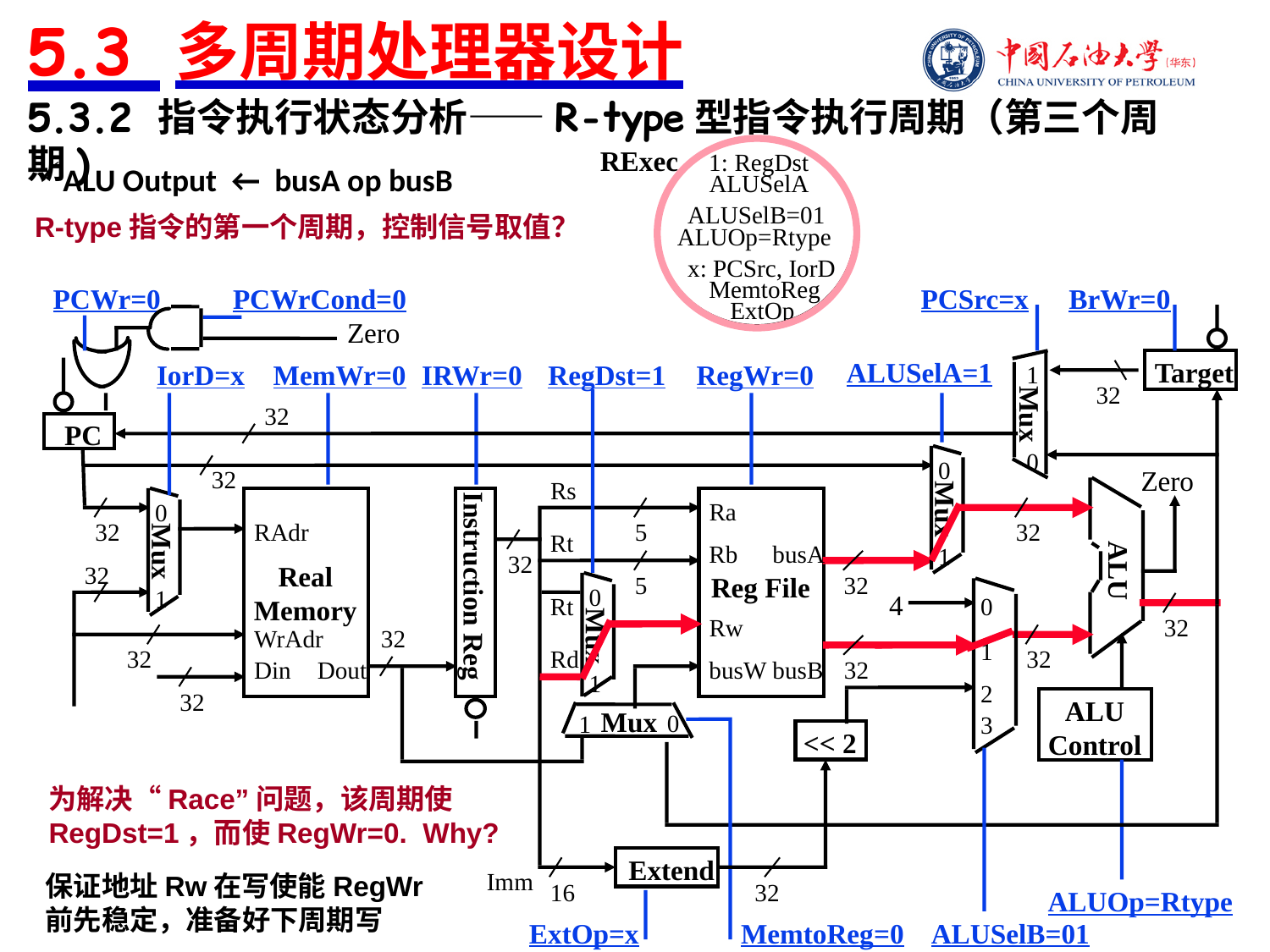

# 5.3 多周期处理器设计
5.3.2 指令执行状态分析——R-type型指令执行周期（第三个周期)
RExec

1: RegDst
ALUSelA
ALUSelB=01
ALUOp=Rtype
x: PCSrc, IorD
MemtoReg
ExtOp

ALU Output  ←  busA op busB
R-type指令的第一个周期，控制信号取值？
PCWr=0
PCWrCond=0
PCSrc=x
BrWr=0

Zero

ALUSelA=1
Target

IorD=x
MemWr=0
IRWr=0
RegDst=1
RegWr=0
1

32

Mux

32
PC

0

0

Mux
1

Zero
32

Rs

ALU

0

Mux
1

Ra

32
RAdr
5
32
Rt

Rb
busA

32

Real
Memory
32

Instruction Reg
Reg File
5
32

0

4

Rt
0

Rw
32
Mux
WrAdr
32

1

32
Rd
32

Din
Dout
busW
busB
32

1

2

32

ALU
Control

Mux

0

1

3

<< 2

为解决“Race”问题，该周期使RegDst=1，而使RegWr=0.  Why?

Extend

16

Imm
保证地址Rw在写使能RegWr前先稳定，准备好下周期写

32
ALUOp=Rtype

ExtOp=x
MemtoReg=0
ALUSelB=01